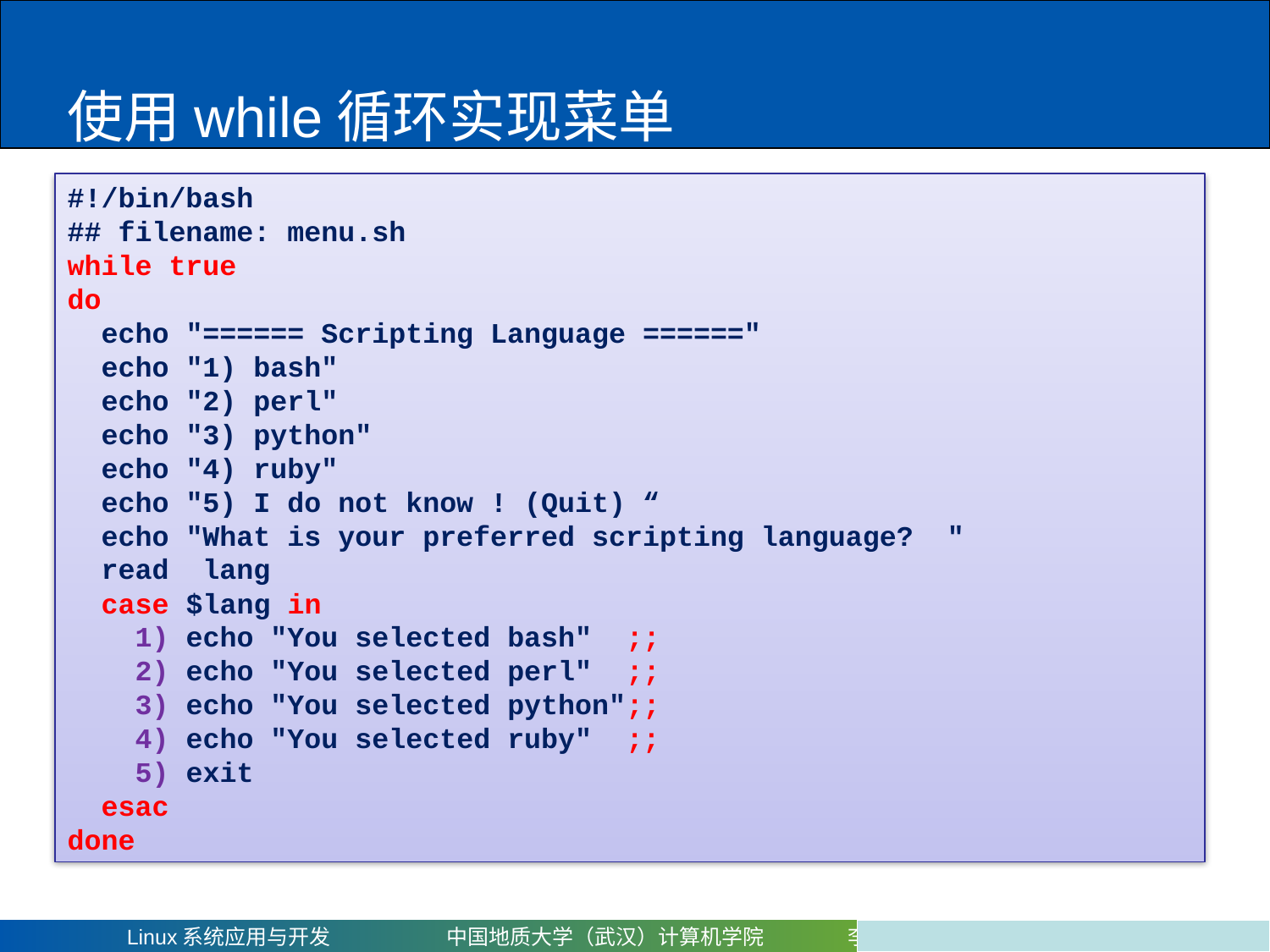

# 使用while循环实现菜单
#!/bin/bash
## filename: menu.sh
while true
do
  echo "====== Scripting Language ======"
  echo "1) bash"
  echo "2) perl"
  echo "3) python"
  echo "4) ruby"
  echo "5) I do not know ! (Quit) “
  echo "What is your preferred scripting language?  "
  read  lang
  case $lang in
    1) echo "You selected bash"  ;;
    2) echo "You selected perl"  ;;
    3) echo "You selected python";;
    4) echo "You selected ruby"  ;;
    5) exit
  esac
done